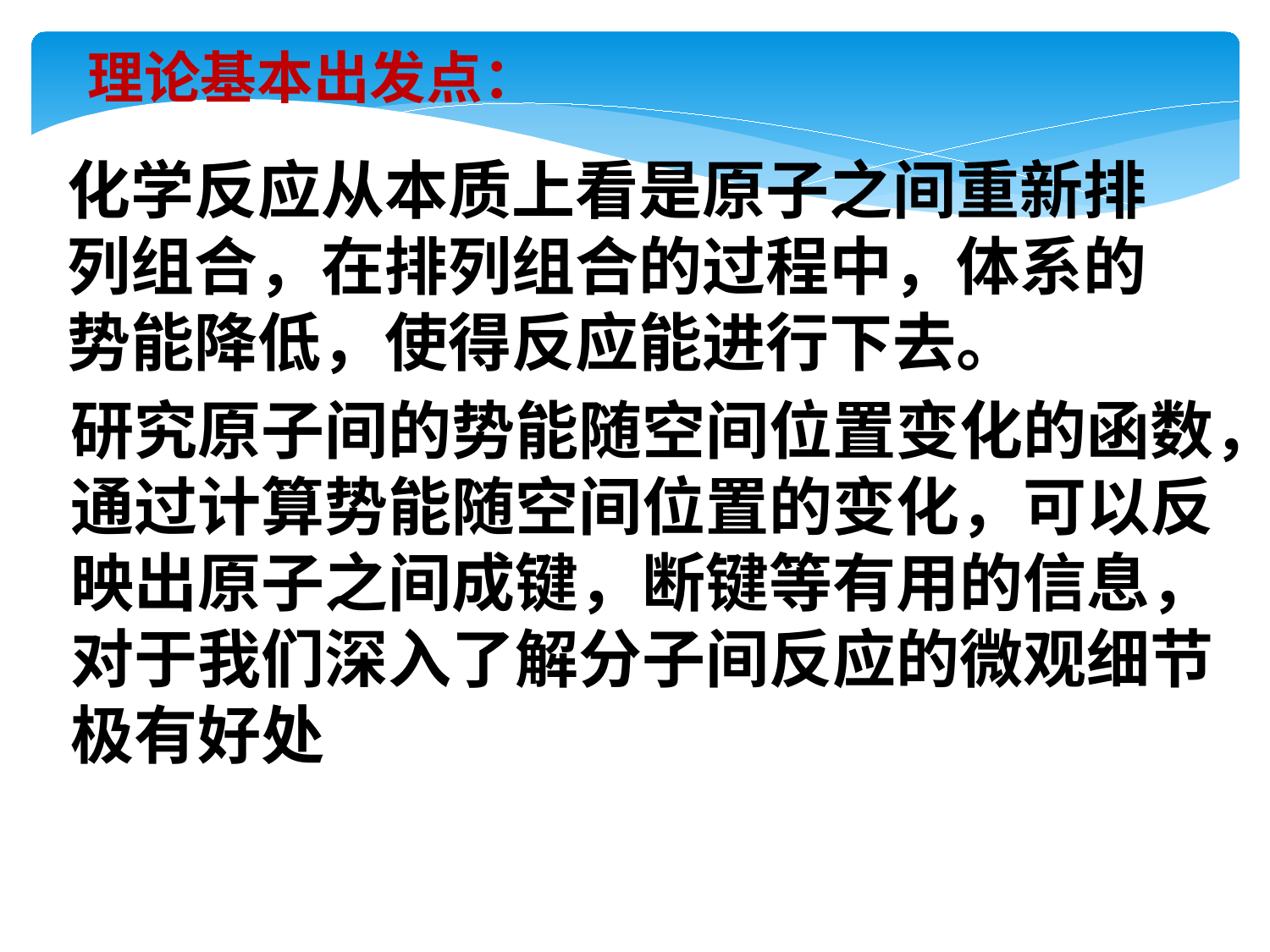

理论基本出发点：
化学反应从本质上看是原子之间重新排列组合，在排列组合的过程中，体系的势能降低，使得反应能进行下去。
研究原子间的势能随空间位置变化的函数，通过计算势能随空间位置的变化，可以反映出原子之间成键，断键等有用的信息，对于我们深入了解分子间反应的微观细节极有好处